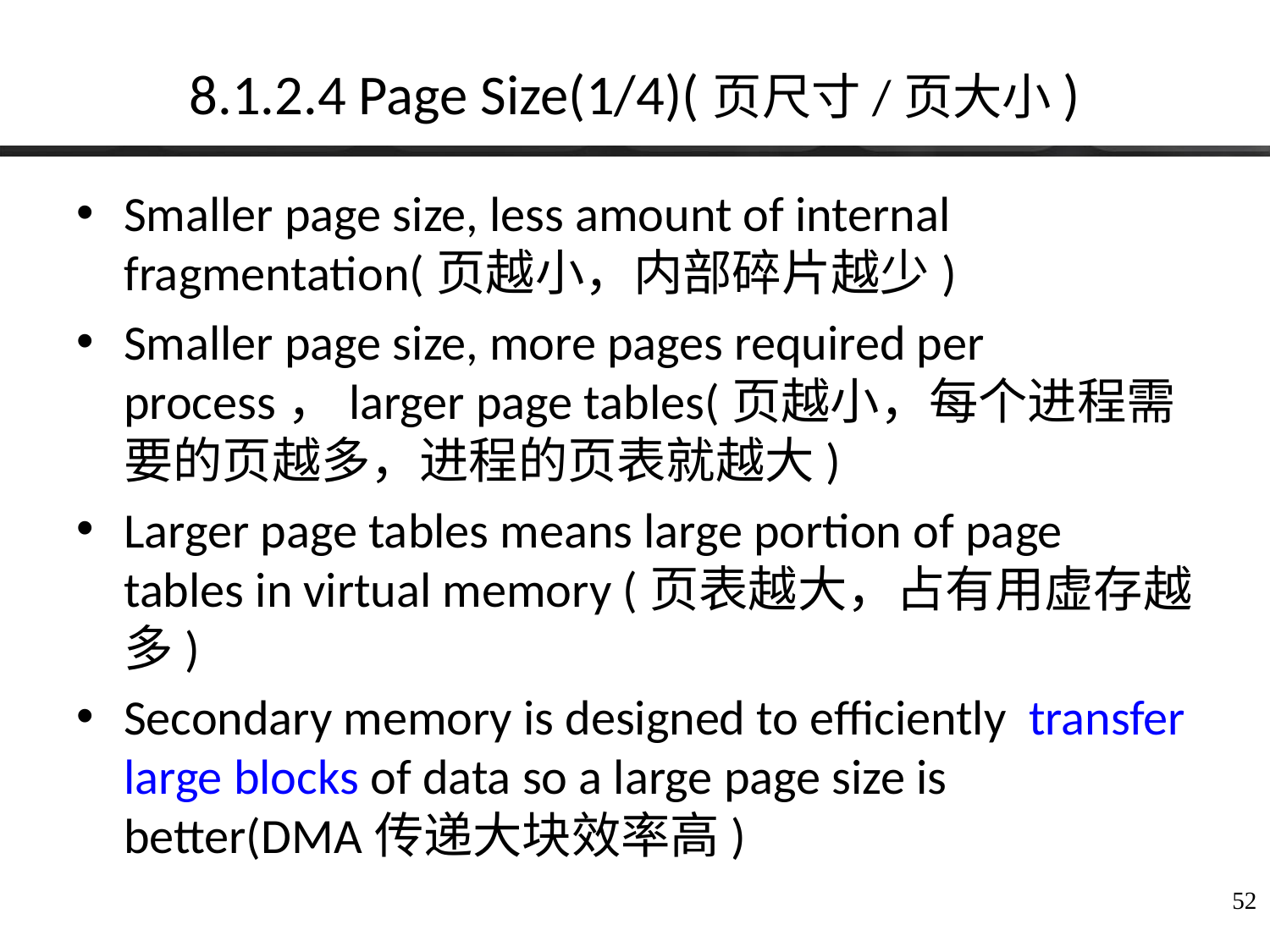

# 8.1.2.4 Page Size(1/4)(页尺寸/页大小)
Smaller page size, less amount of internal fragmentation(页越小，内部碎片越少)
Smaller page size, more pages required per process，larger page tables(页越小，每个进程需要的页越多，进程的页表就越大)
Larger page tables means large portion of page tables in virtual memory (页表越大，占有用虚存越多)
Secondary memory is designed to efficiently  transfer large blocks of data so a large page size is better(DMA传递大块效率高)

52